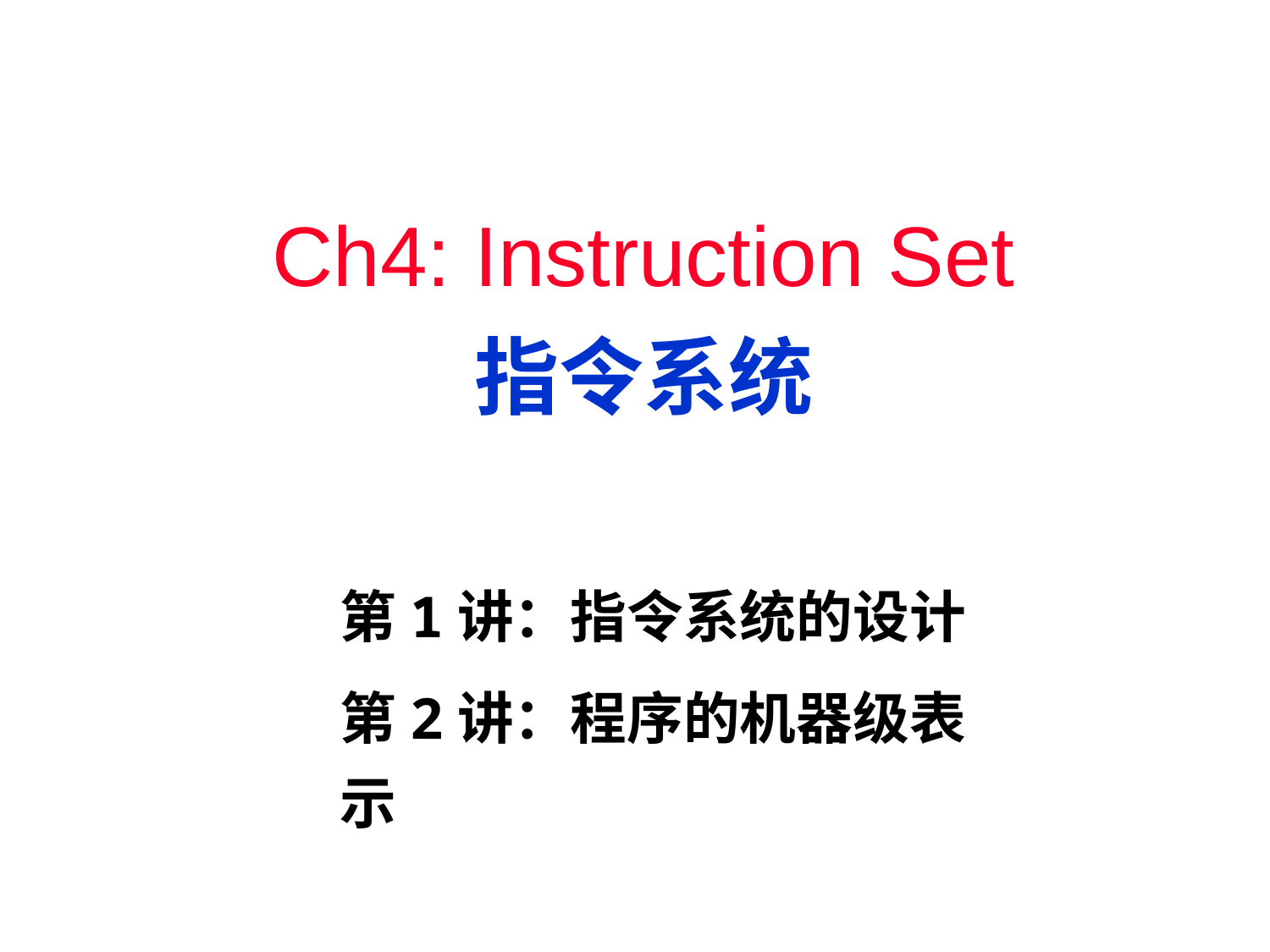

# Ch4: Instruction Set 指令系统
第1讲：指令系统的设计
第2讲：程序的机器级表示

1